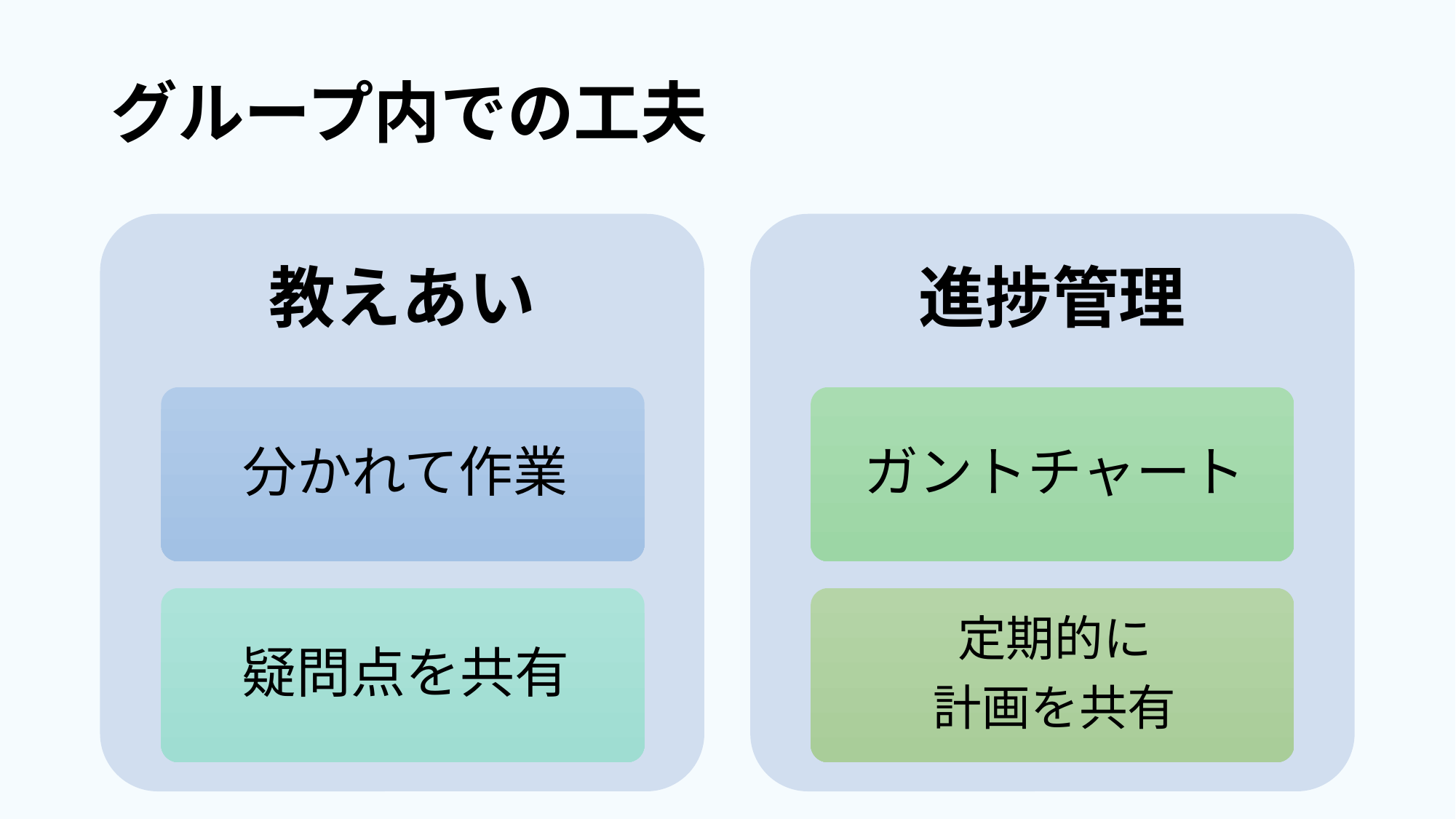

# グループ内での工夫
教えあい
分かれて作業
疑問点を共有
進捗管理
ガントチャート
定期的に
計画を共有